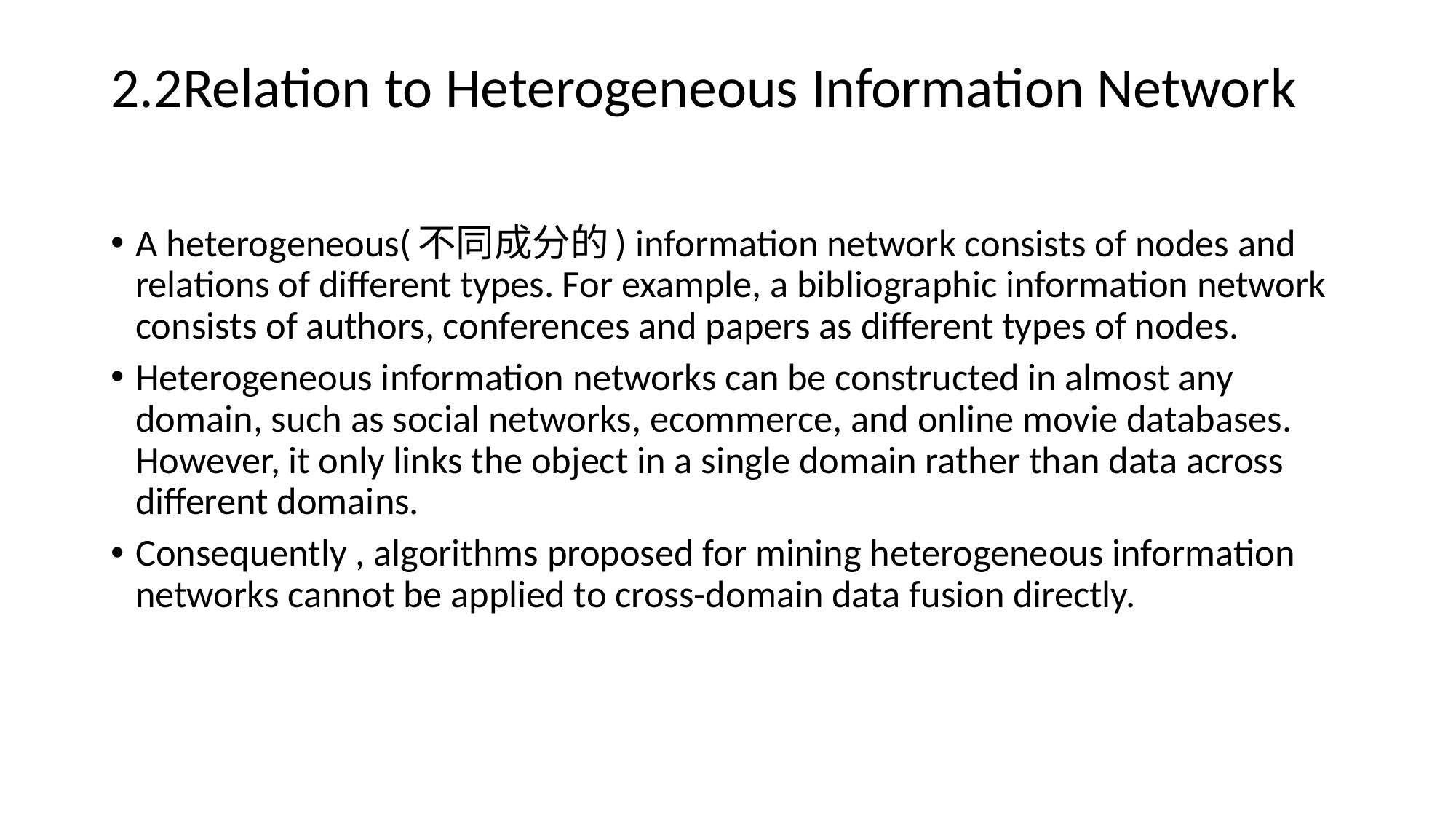

# 2.2Relation to Heterogeneous Information Network
A heterogeneous(不同成分的) information network consists of nodes and relations of different types. For example, a bibliographic information network consists of authors, conferences and papers as different types of nodes.
Heterogeneous information networks can be constructed in almost any domain, such as social networks, ecommerce, and online movie databases. However, it only links the object in a single domain rather than data across different domains.
Consequently , algorithms proposed for mining heterogeneous information networks cannot be applied to cross-domain data fusion directly.